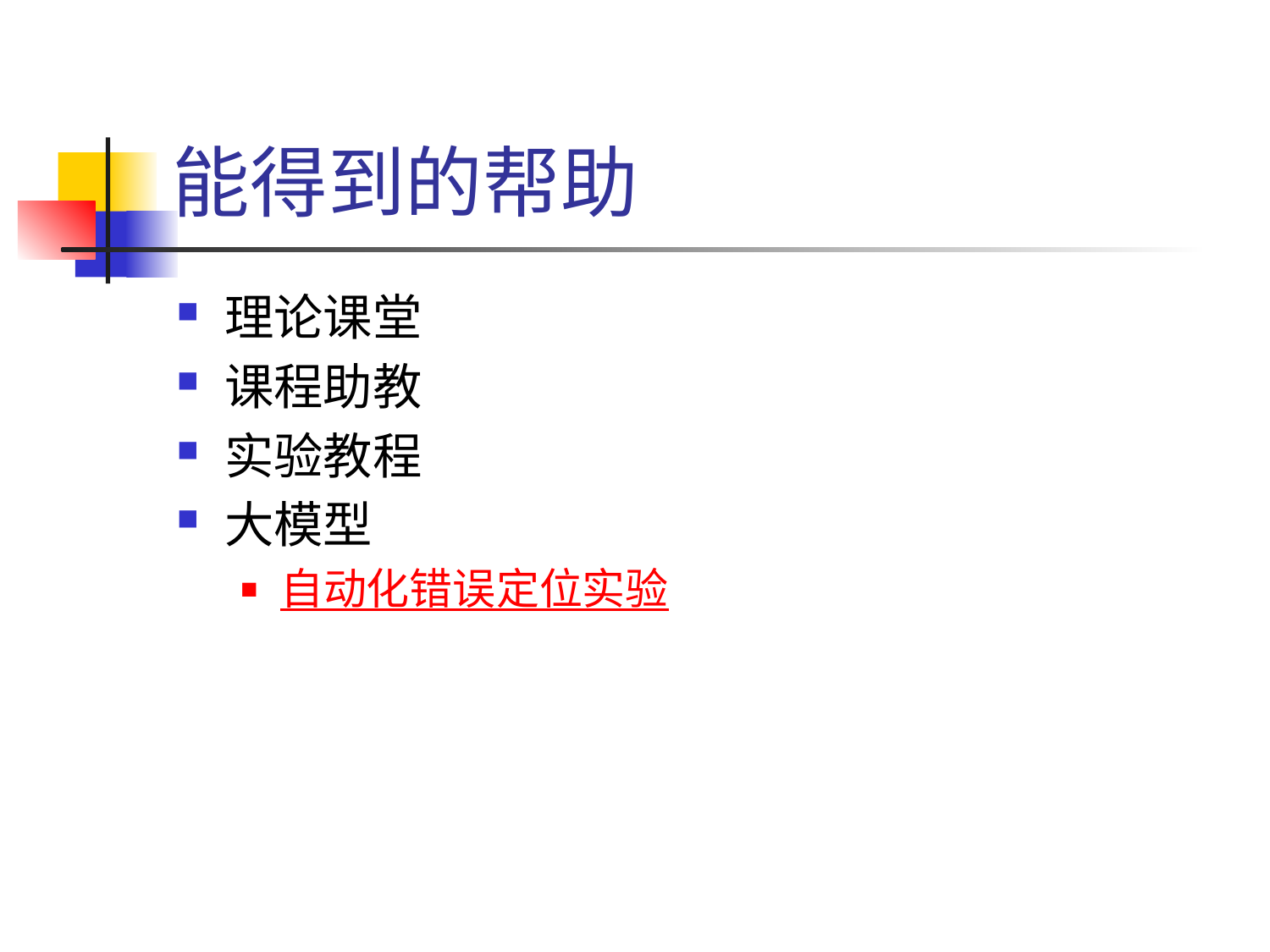

# 能得到的帮助
理论课堂
课程助教
实验教程
大模型
自动化错误定位实验